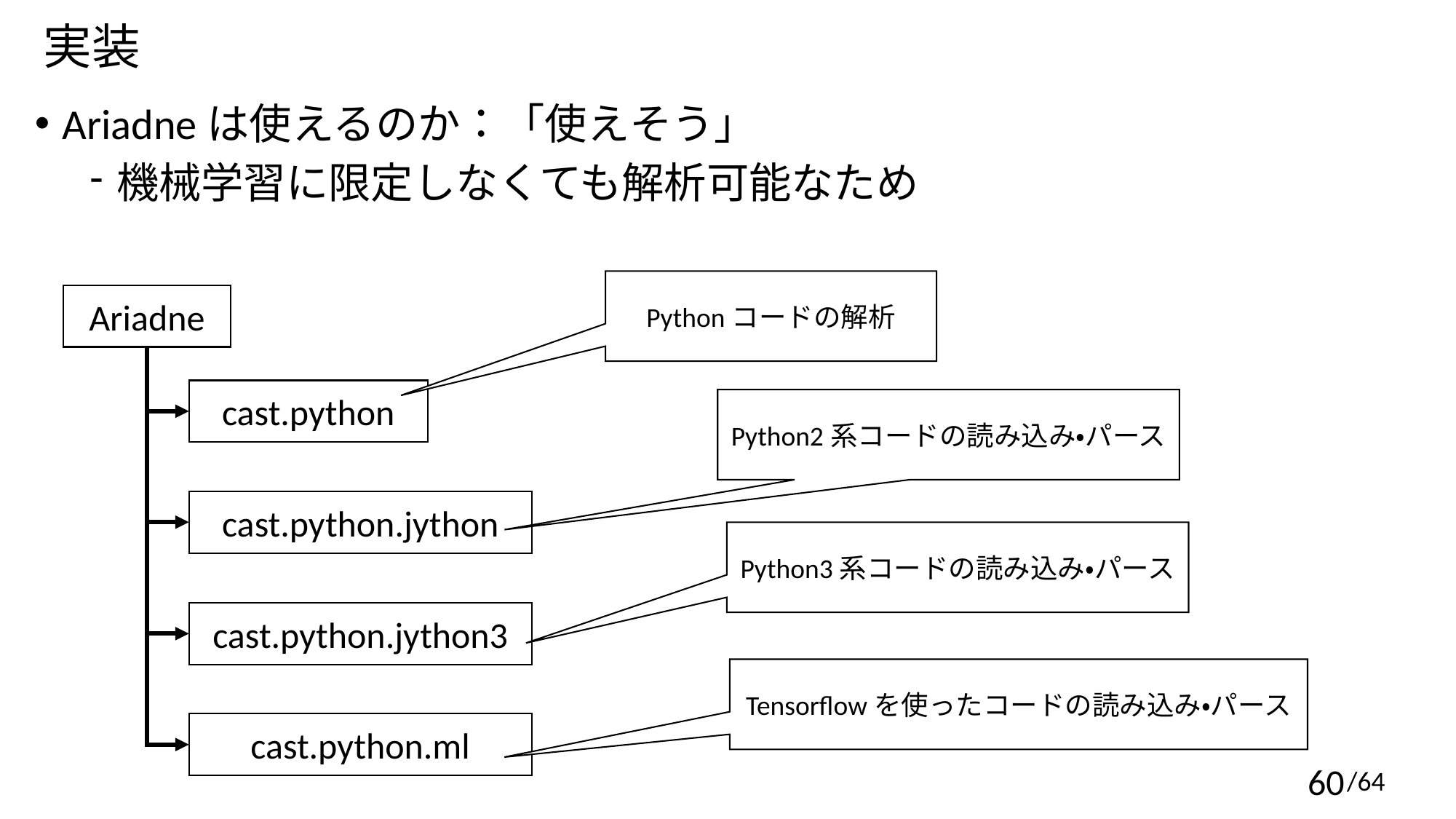

実装
Ariadneは使えるのか：「使えそう」
機械学習に限定しなくても解析可能なため
Pythonコードの解析
Ariadne
cast.python
Python2系コードの読み込み・パース
cast.python.jython
Python3系コードの読み込み・パース
cast.python.jython3
Tensorflowを使ったコードの読み込み・パース
cast.python.ml
/64
60